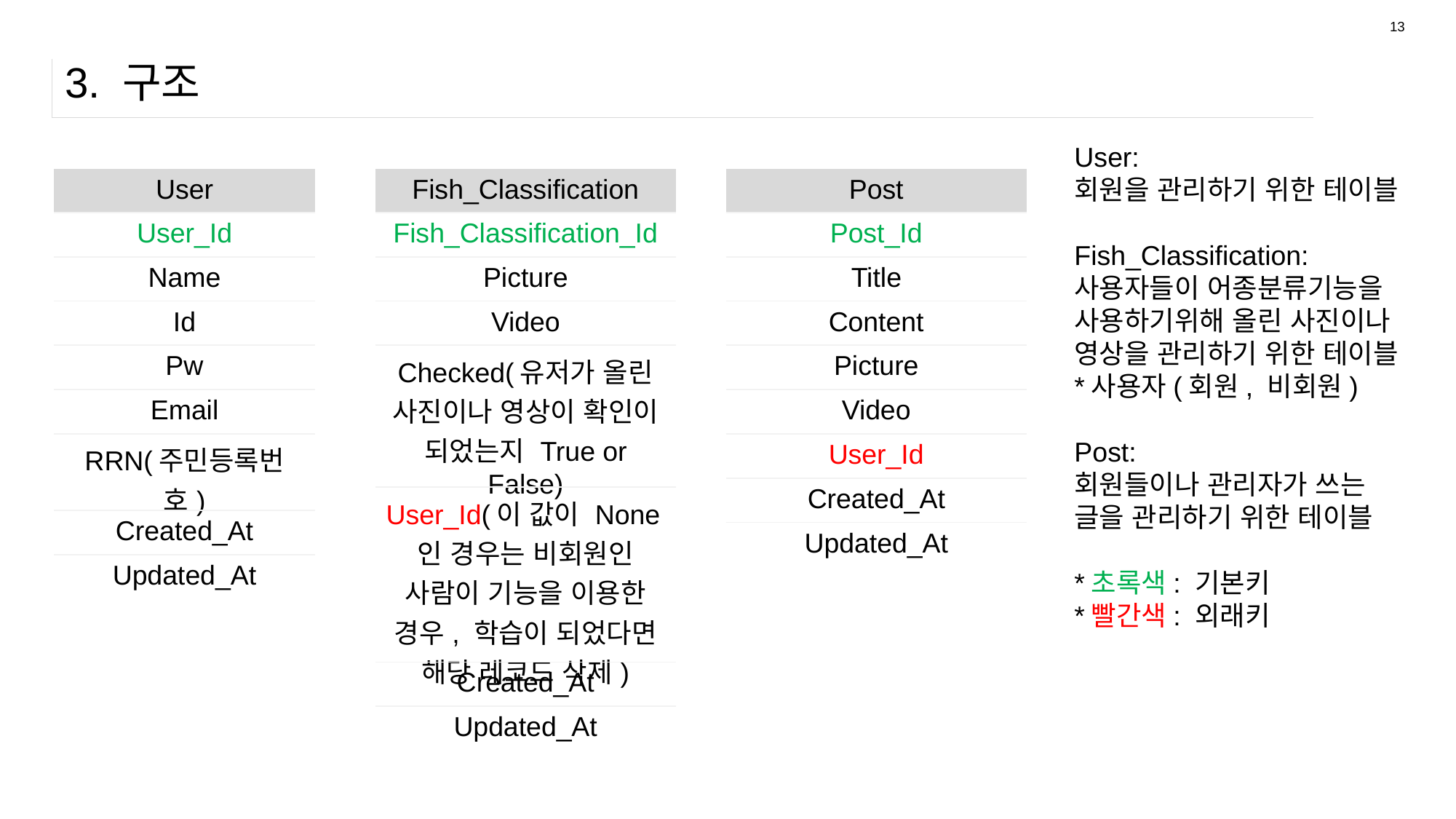

13
# 3. 구조
User:
회원을 관리하기 위한 테이블

Fish_Classification:
사용자들이 어종분류기능을 사용하기위해 올린 사진이나 영상을 관리하기 위한 테이블
*사용자(회원, 비회원)

Post:
회원들이나 관리자가 쓰는 글을 관리하기 위한 테이블

*초록색: 기본키
*빨간색: 외래키
| User |
| --- |
| User\_Id |
| Name |
| Id |
| Pw |
| Email |
| RRN(주민등록번호) |
| Created\_At |
| Updated\_At |
| Fish\_Classification |
| --- |
| Fish\_Classification\_Id |
| Picture |
| Video |
| Checked(유저가 올린 사진이나 영상이 확인이 되었는지 True or False) |
| User\_Id(이 값이 None인 경우는 비회원인 사람이 기능을 이용한 경우, 학습이 되었다면 해당 레코드 삭제) |
| Created\_At |
| Updated\_At |
| Post |
| --- |
| Post\_Id |
| Title |
| Content |
| Picture |
| Video |
| User\_Id |
| Created\_At |
| Updated\_At |